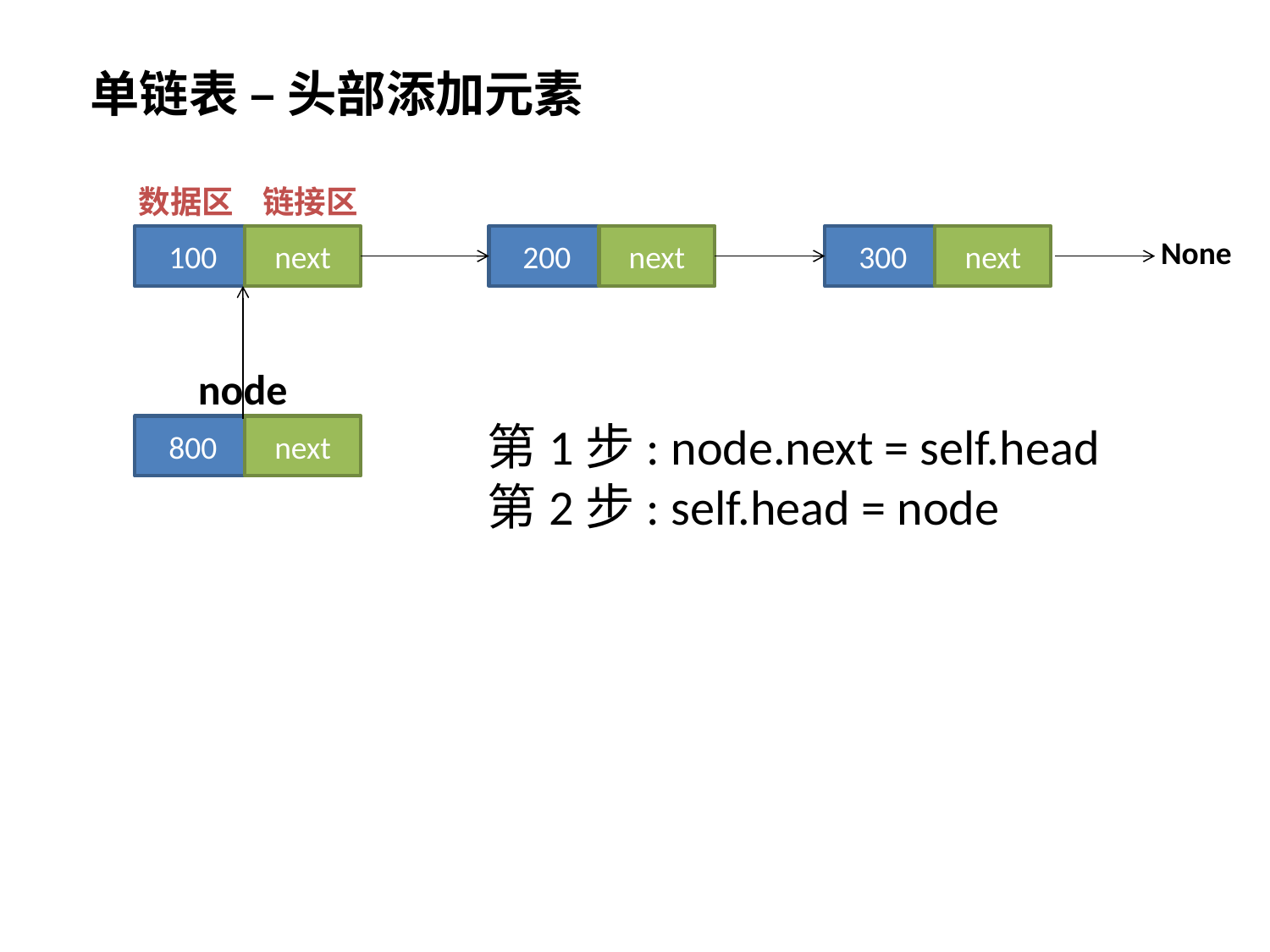

单链表 – 头部添加元素
数据区    链接区
100
next
200
next
300
next
None
node
第1步: node.next = self.head
第2步: self.head = node
800
next